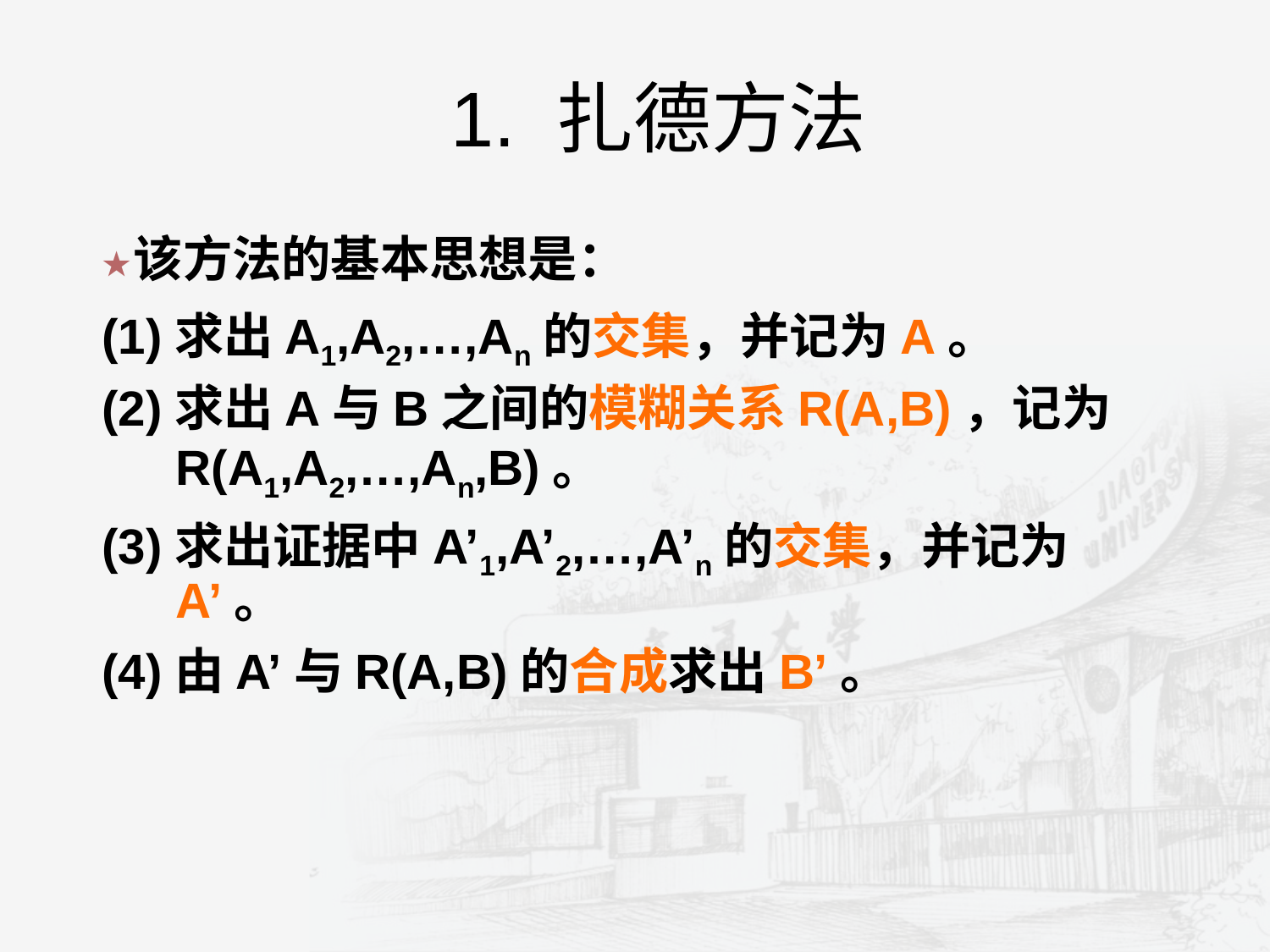

# 1. 扎德方法
该方法的基本思想是：
(1)求出A1,A2,…,An的交集，并记为A。
(2)求出A与B之间的模糊关系R(A,B)，记为R(A1,A2,…,An,B)。
(3)求出证据中A’1,A’2,…,A’n的交集，并记为A’。
(4)由A’与R(A,B)的合成求出B’。

56